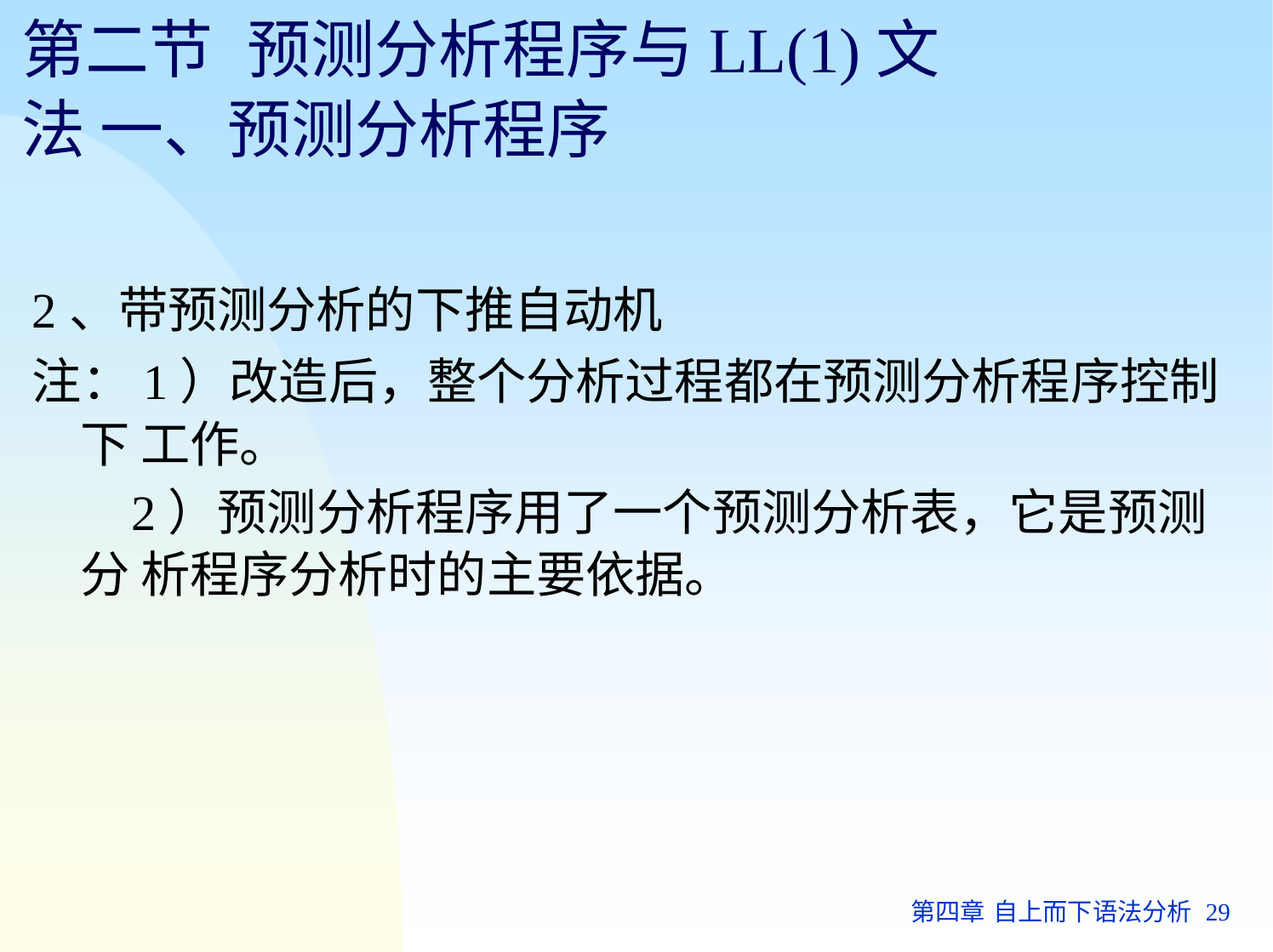

# 第二节	预测分析程序与LL(1)文法 一、预测分析程序
2、带预测分析的下推自动机
注：1）改造后，整个分析过程都在预测分析程序控制下 工作。
2）预测分析程序用了一个预测分析表，它是预测分 析程序分析时的主要依据。
第四章 自上而下语法分析 29